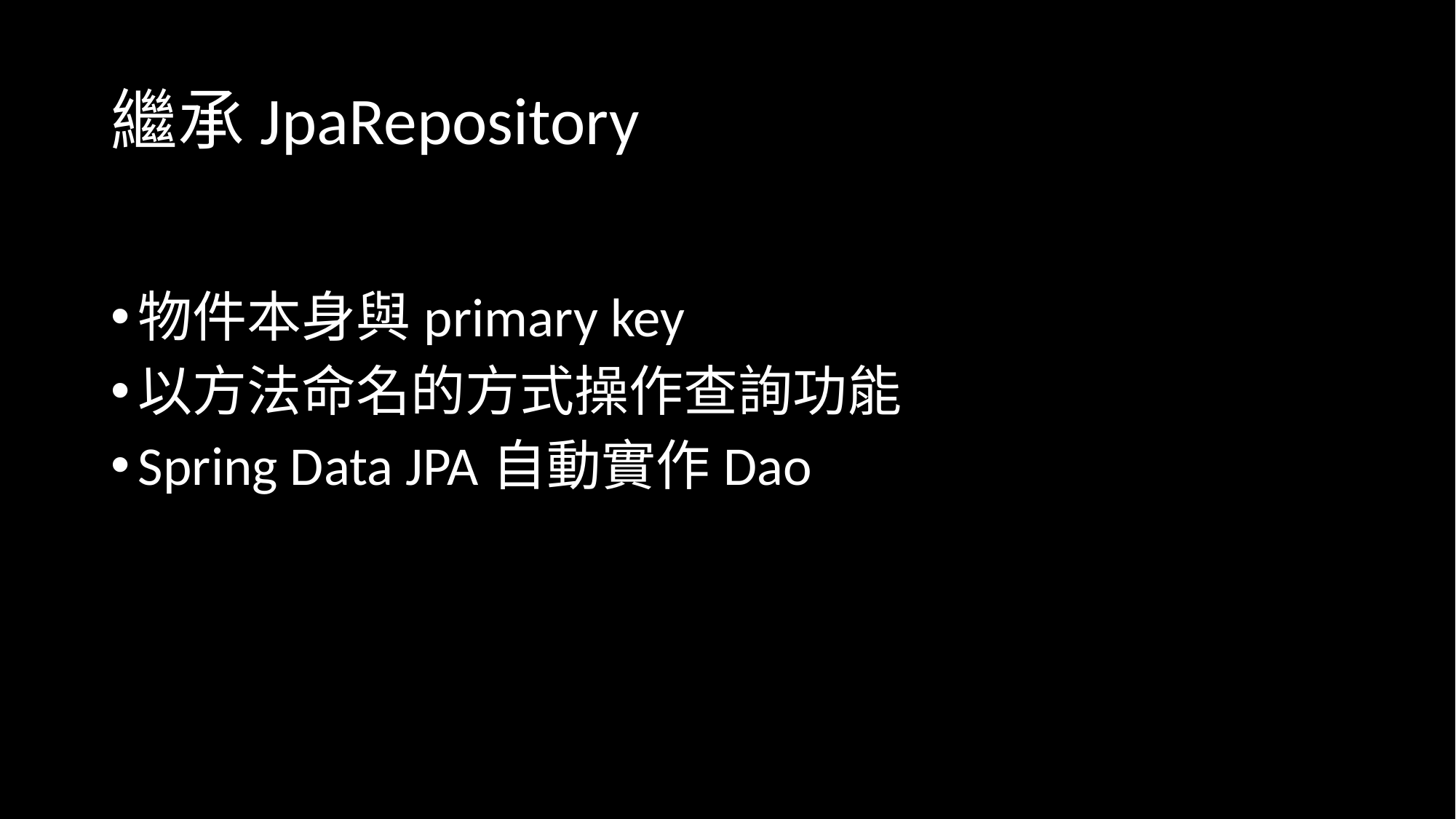

# 繼承JpaRepository

物件本身與primary key
以方法命名的方式操作查詢功能
Spring Data JPA自動實作Dao